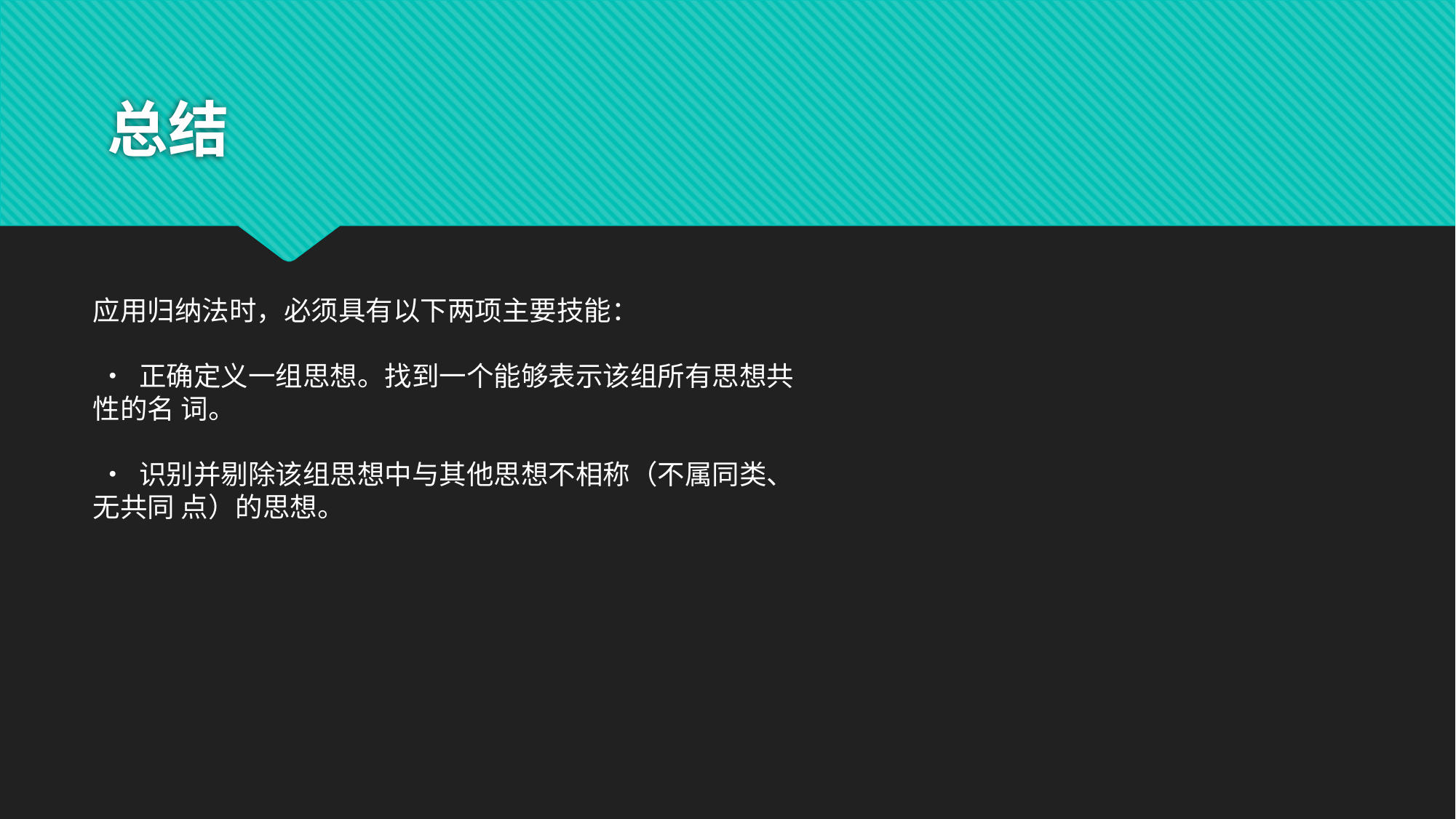

# 总结
应用归纳法时，必须具有以下两项主要技能：

 • 正确定义一组思想。找到一个能够表示该组所有思想共性的名 词。

 • 识别并剔除该组思想中与其他思想不相称（不属同类、无共同 点）的思想。